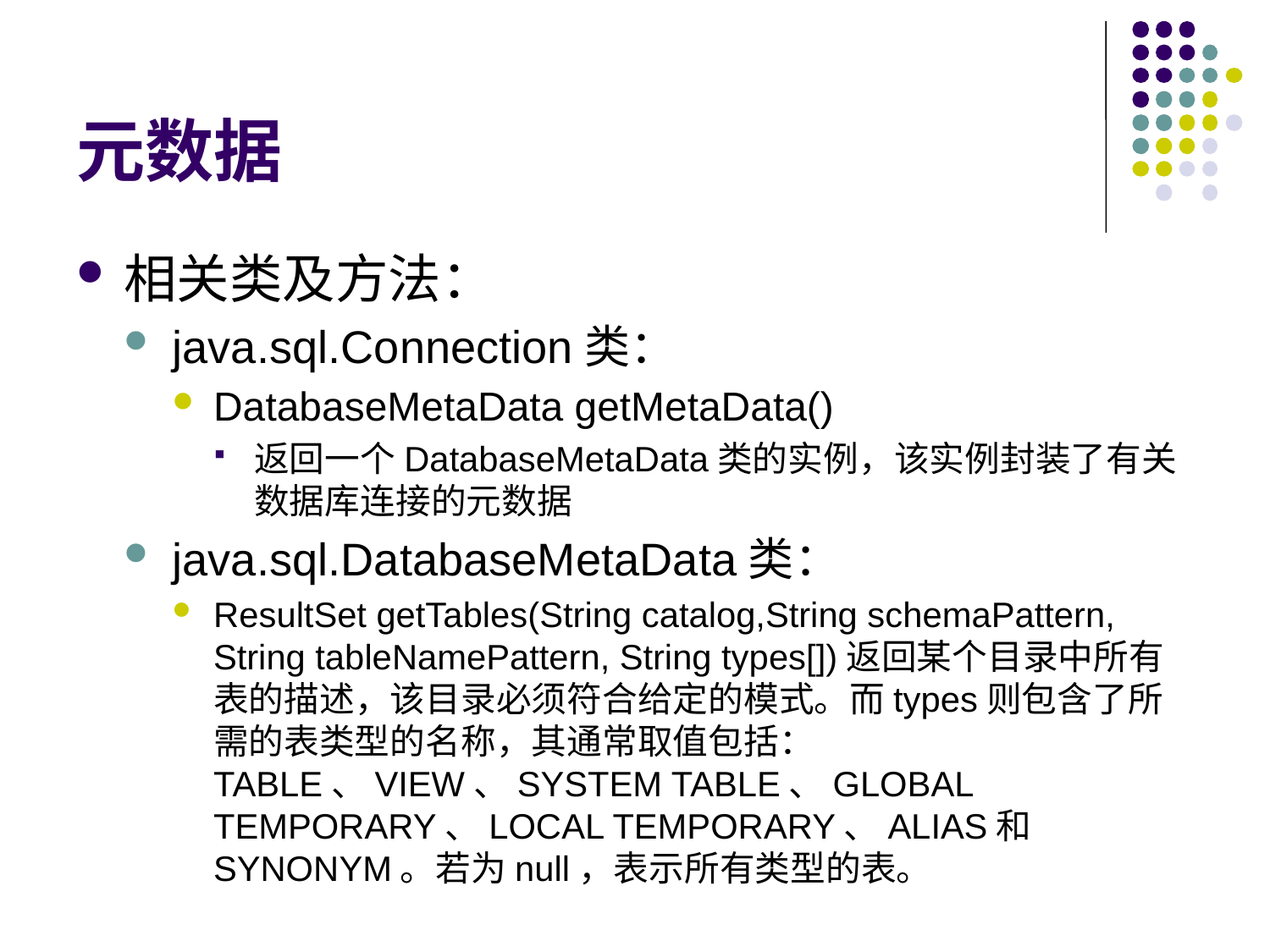

# 元数据
相关类及方法：
java.sql.Connection类：
DatabaseMetaData getMetaData()
返回一个DatabaseMetaData类的实例，该实例封装了有关数据库连接的元数据
java.sql.DatabaseMetaData类：
ResultSet getTables(String catalog,String schemaPattern, String tableNamePattern, String types[])返回某个目录中所有表的描述，该目录必须符合给定的模式。而types则包含了所需的表类型的名称，其通常取值包括：TABLE、VIEW、SYSTEM TABLE、GLOBAL TEMPORARY、LOCAL TEMPORARY、ALIAS和SYNONYM。若为null，表示所有类型的表。